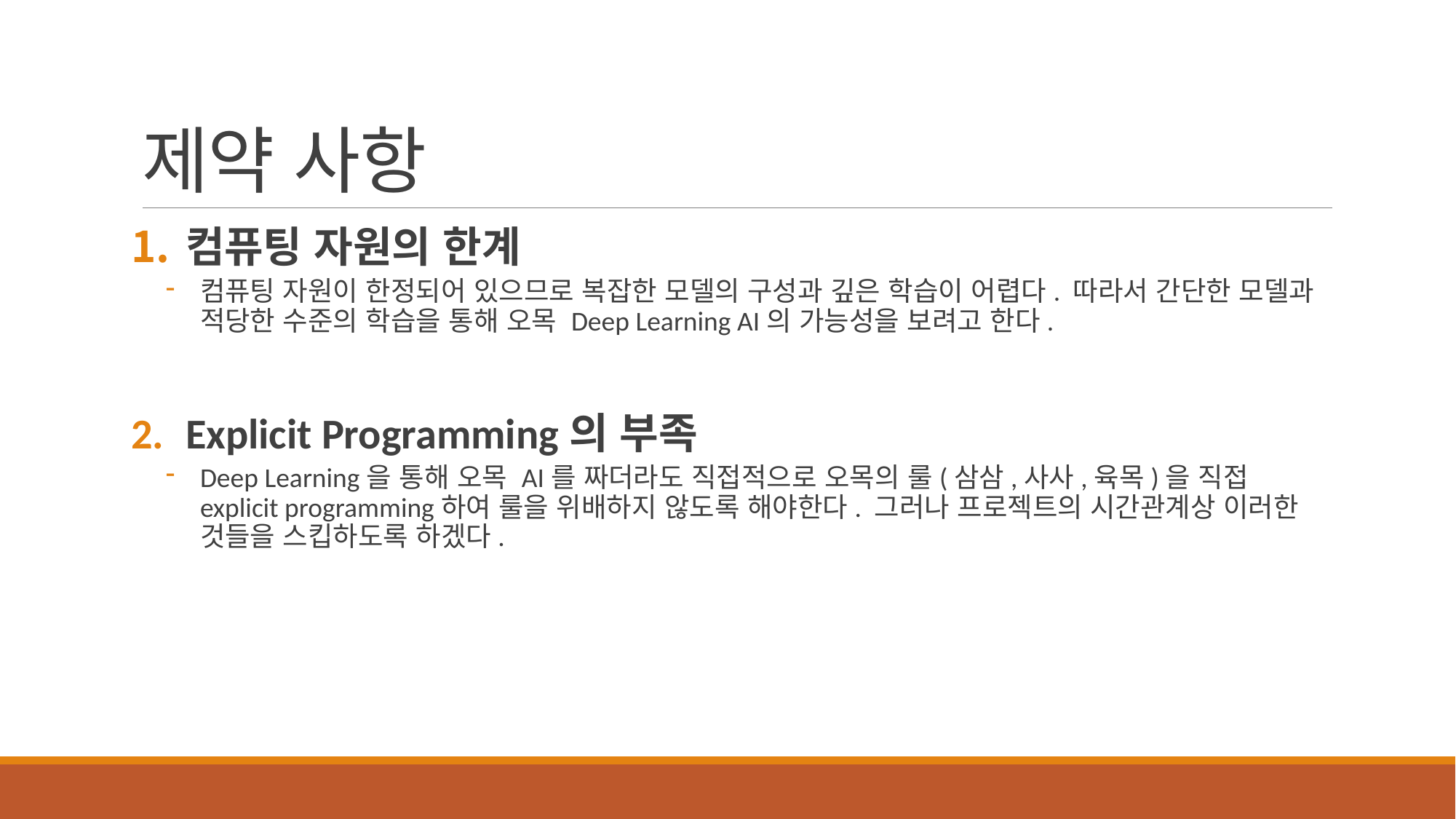

# 제약 사항
컴퓨팅 자원의 한계
컴퓨팅 자원이 한정되어 있으므로 복잡한 모델의 구성과 깊은 학습이 어렵다. 따라서 간단한 모델과 적당한 수준의 학습을 통해 오목 Deep Learning AI의 가능성을 보려고 한다.

Explicit Programming의 부족
Deep Learning을 통해 오목 AI를 짜더라도 직접적으로 오목의 룰(삼삼,사사,육목)을 직접 explicit programming하여 룰을 위배하지 않도록 해야한다. 그러나 프로젝트의 시간관계상 이러한 것들을 스킵하도록 하겠다.